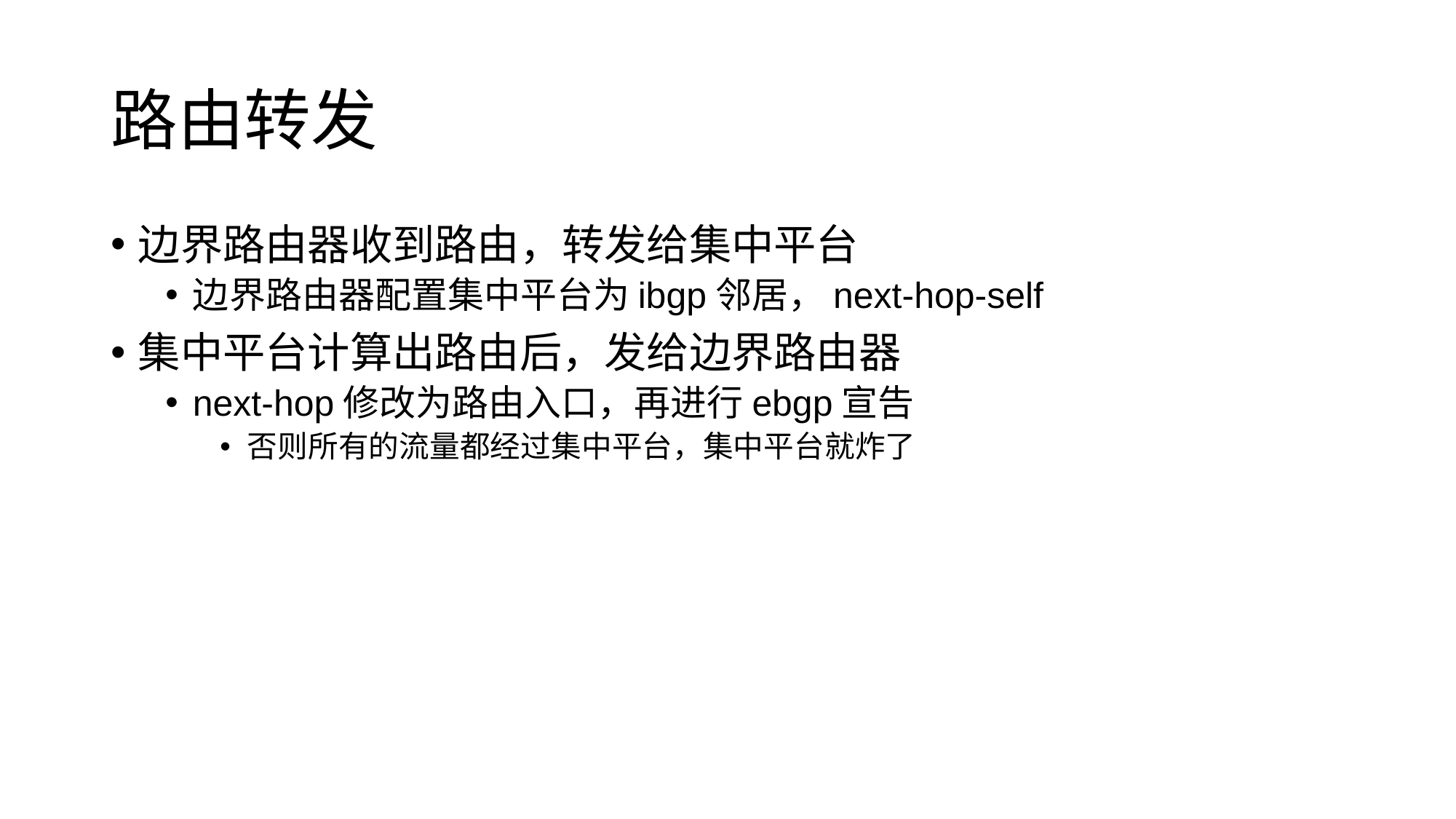

# 路由转发
边界路由器收到路由，转发给集中平台
边界路由器配置集中平台为ibgp邻居，next-hop-self
集中平台计算出路由后，发给边界路由器
next-hop修改为路由入口，再进行ebgp宣告
否则所有的流量都经过集中平台，集中平台就炸了